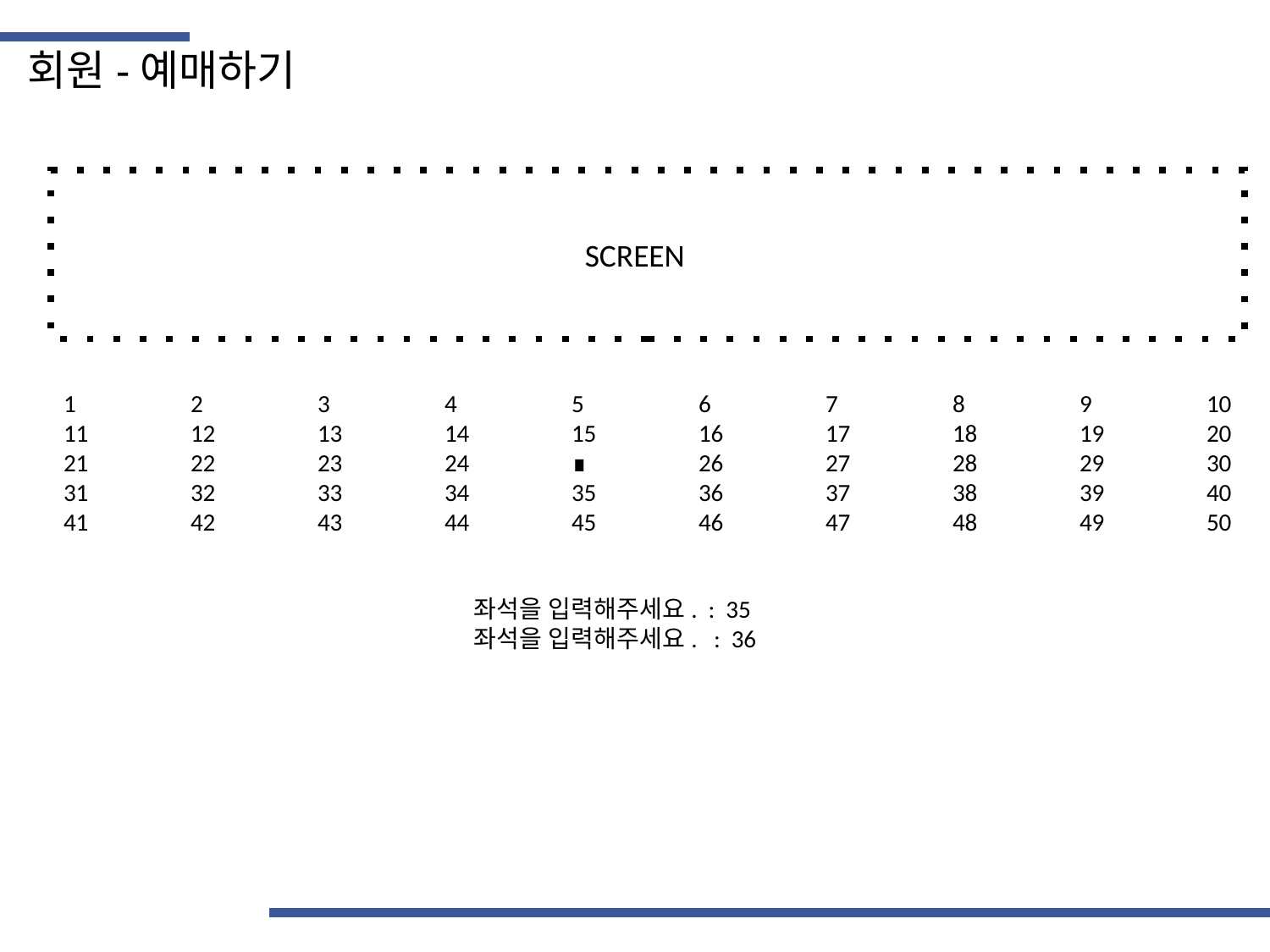

회원-예매하기

SCREEN
1	2	3	4	5	6	7	8	9	10
11	12	13	14	15	16	17	18	19	20
21	22	23	24	∎	26	27	28	29	30
31	32	33	34	35	36	37	38	39	40
41	42	43	44	45	46	47	48	49	50
좌석을 입력해주세요.  :  35
좌석을 입력해주세요.   :  36